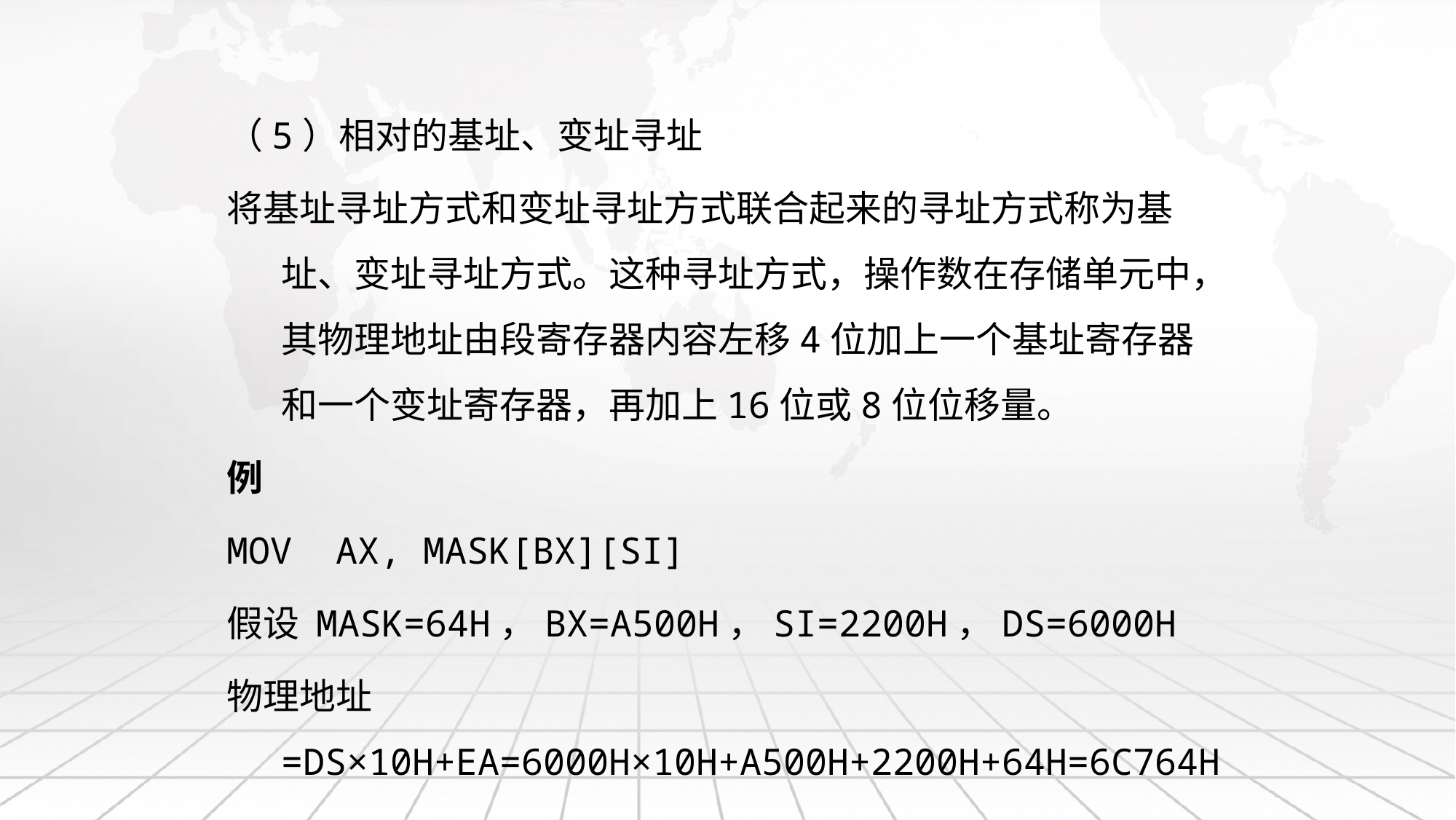

（5）相对的基址、变址寻址
将基址寻址方式和变址寻址方式联合起来的寻址方式称为基址、变址寻址方式。这种寻址方式，操作数在存储单元中，其物理地址由段寄存器内容左移4位加上一个基址寄存器和一个变址寄存器，再加上16位或8位位移量。
例
MOV  AX, MASK[BX][SI]
假设 MASK=64H，BX=A500H，SI=2200H，DS=6000H
物理地址=DS×10H+EA=6000H×10H+A500H+2200H+64H=6C764H